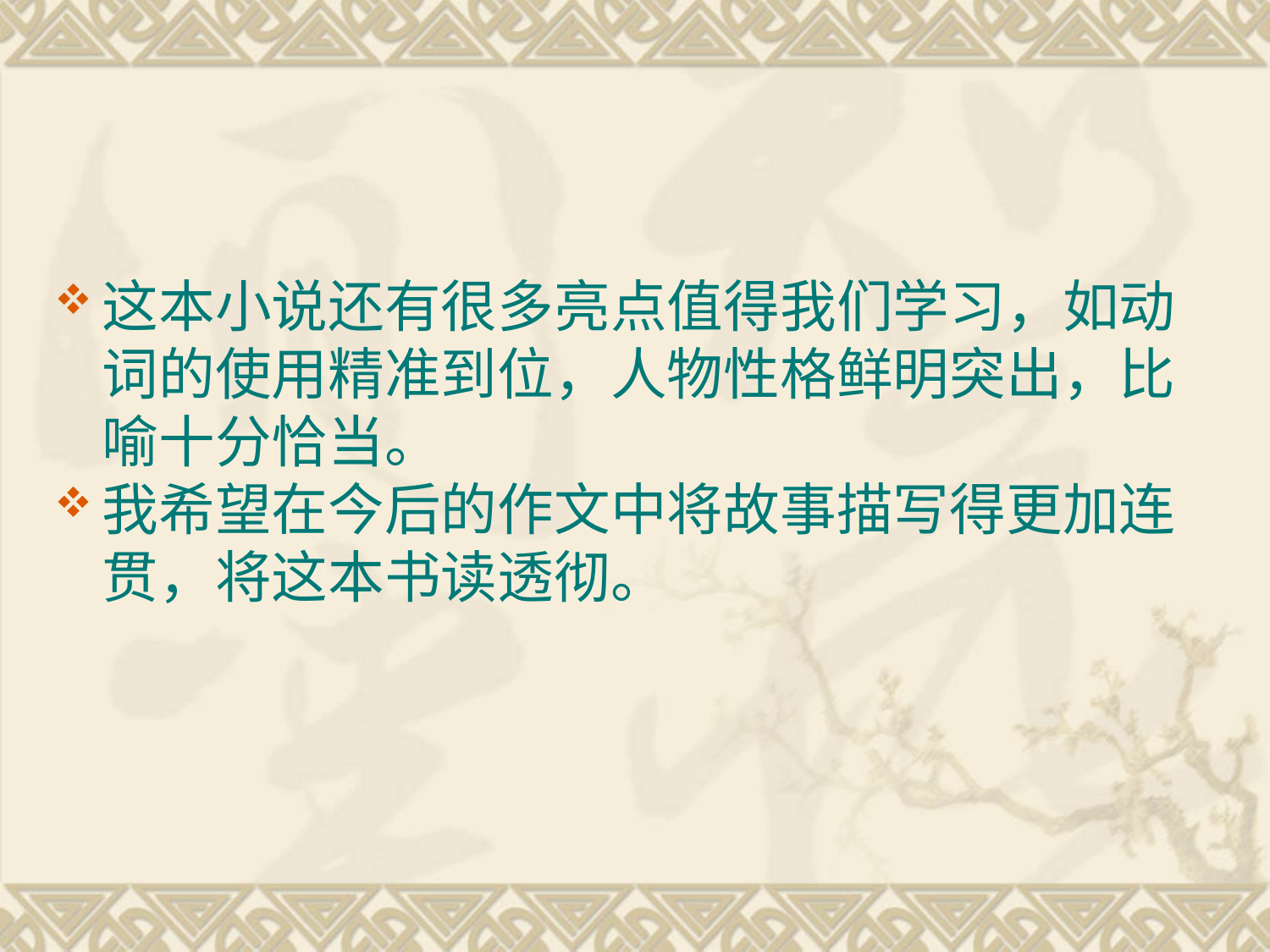

#
这本小说还有很多亮点值得我们学习，如动词的使用精准到位，人物性格鲜明突出，比喻十分恰当。
我希望在今后的作文中将故事描写得更加连贯，将这本书读透彻。